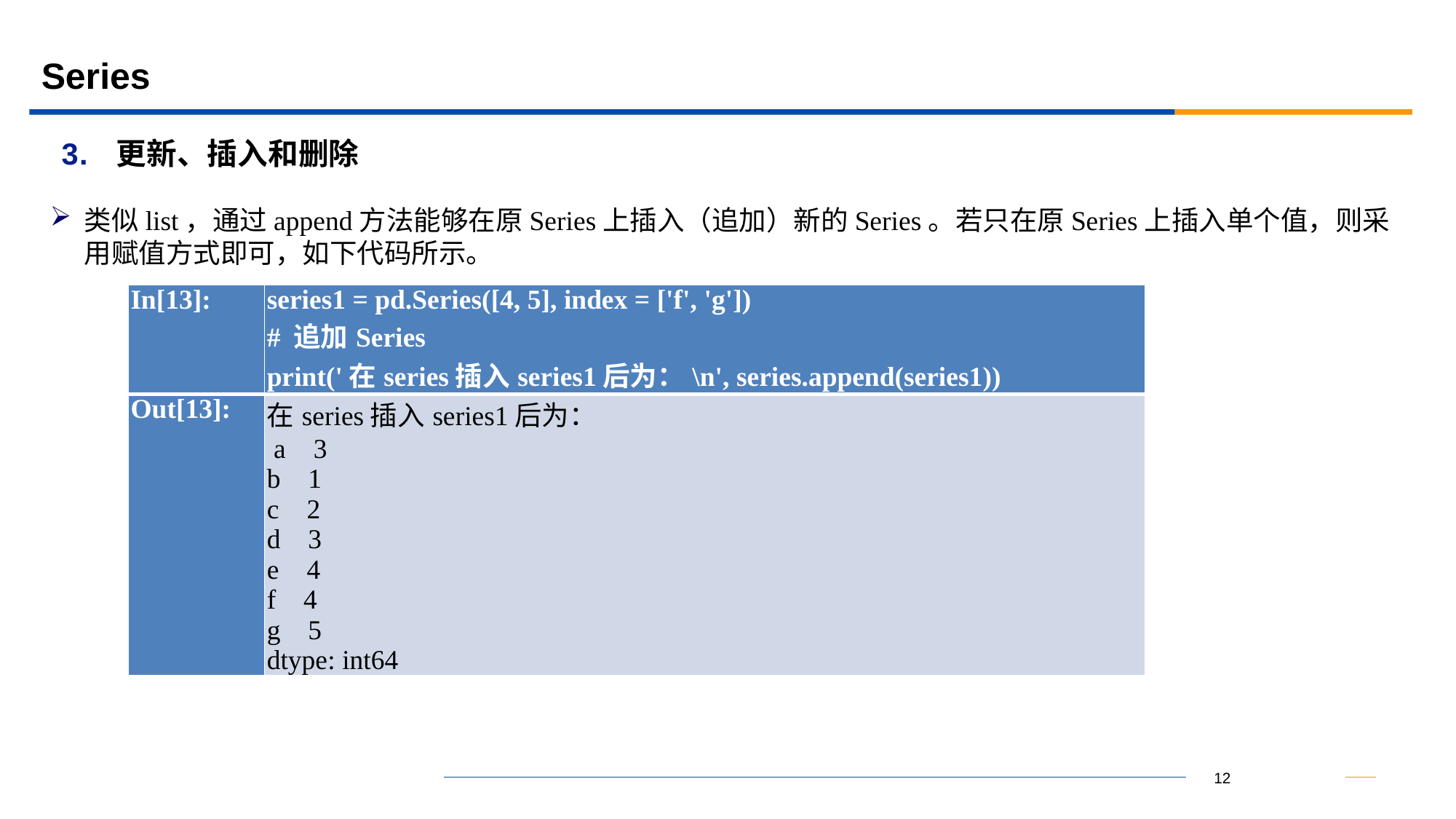

# Series
更新、插入和删除
类似list，通过append方法能够在原Series上插入（追加）新的Series。若只在原Series上插入单个值，则采用赋值方式即可，如下代码所示。
| In[13]: | series1 = pd.Series([4, 5], index = ['f', 'g']) # 追加Series print('在series插入series1后为：\n', series.append(series1)) |
| --- | --- |
| Out[13]: | 在series插入series1后为： a 3 b 1 c 2 d 3 e 4 f 4 g 5 dtype: int64 |